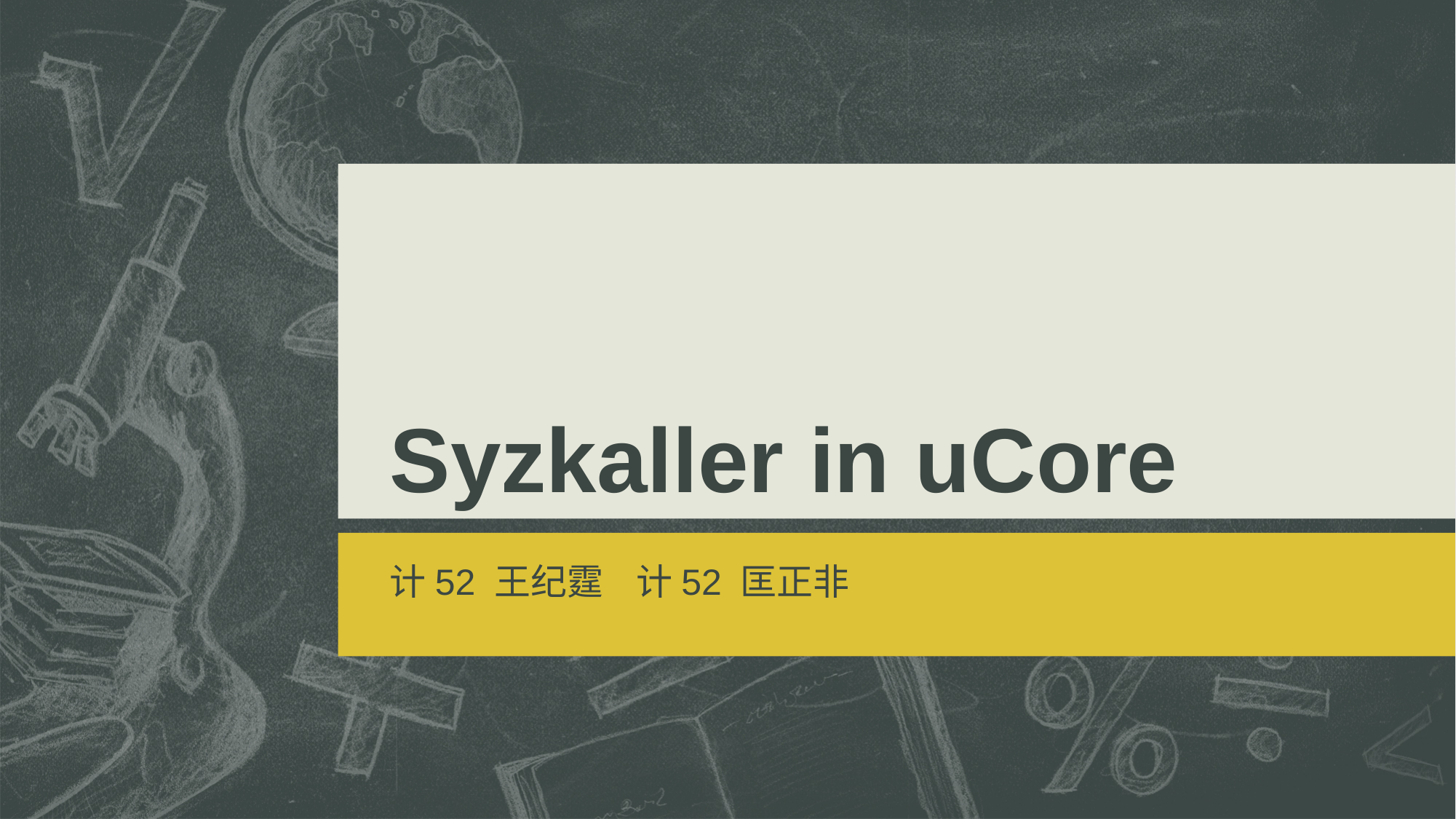

# Syzkaller in uCore
计52 王纪霆    计52 匡正非